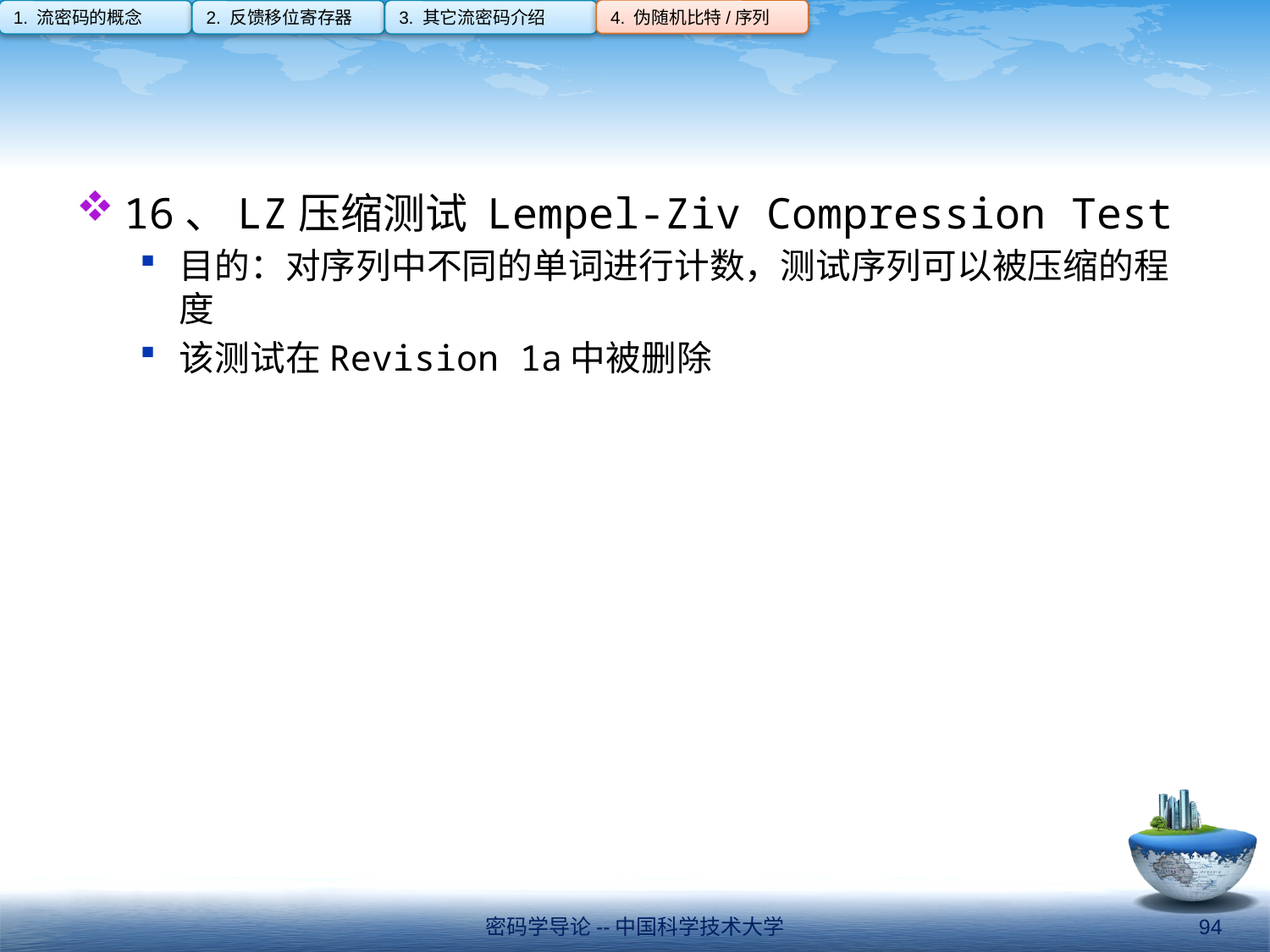

4. 伪随机比特/序列
1. 流密码的概念
2. 反馈移位寄存器
3. 其它流密码介绍
#
16、LZ压缩测试 Lempel-Ziv Compression Test
目的：对序列中不同的单词进行计数，测试序列可以被压缩的程度
该测试在Revision 1a中被删除

密码学导论--中国科学技术大学
94